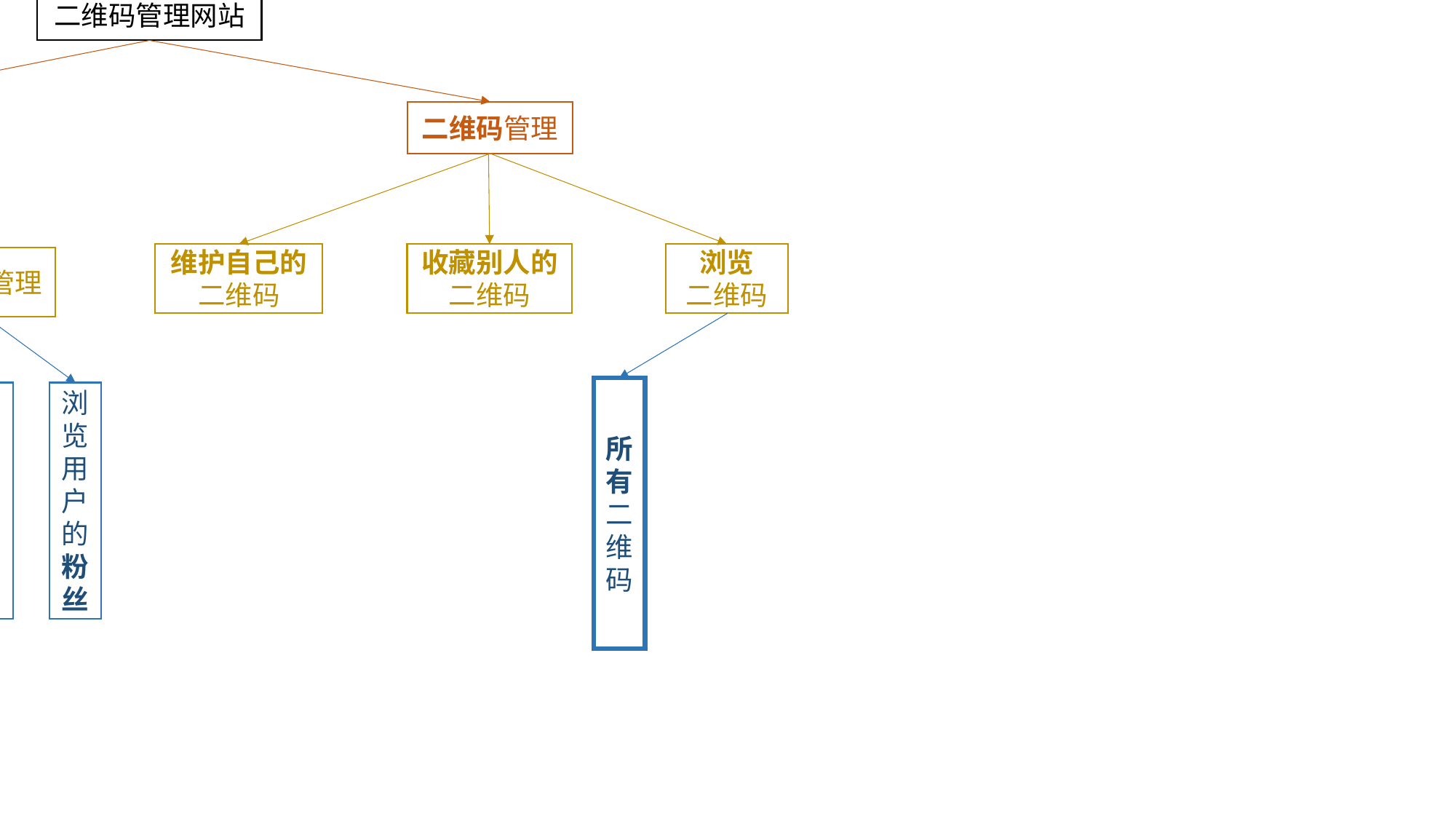

二维码管理网站
二维码管理
用户管理
维护自己的
二维码
收藏别人的
二维码
浏览
二维码
用户会话管理
好友管理
所有二维码
注销
登录
关注用户
浏览用户的关注
浏览用户的粉丝
QQ帐号
登录
微信帐号登录